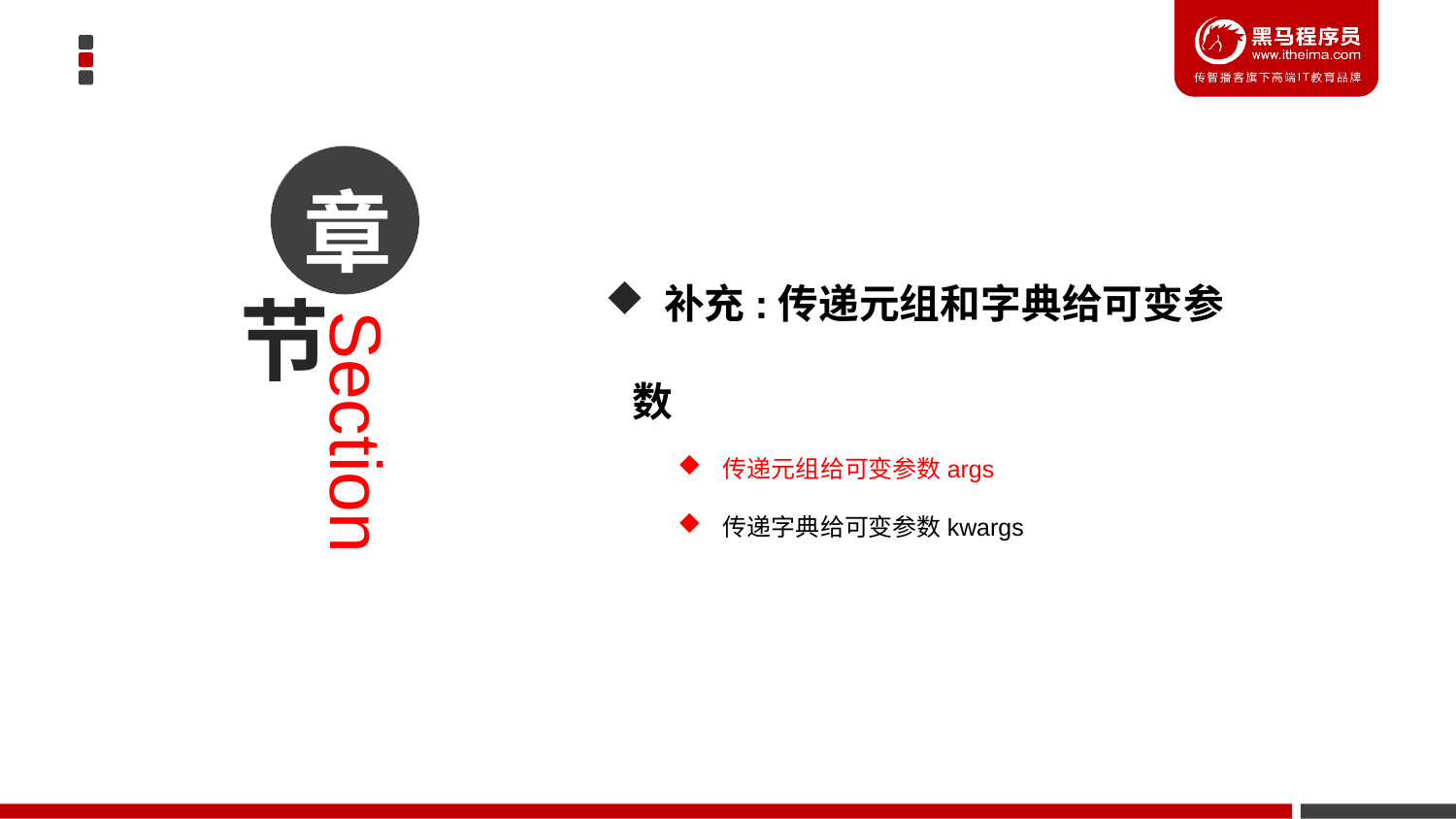

章
 补充:传递元组和字典给可变参数
传递元组给可变参数args
传递字典给可变参数kwargs

节
Section